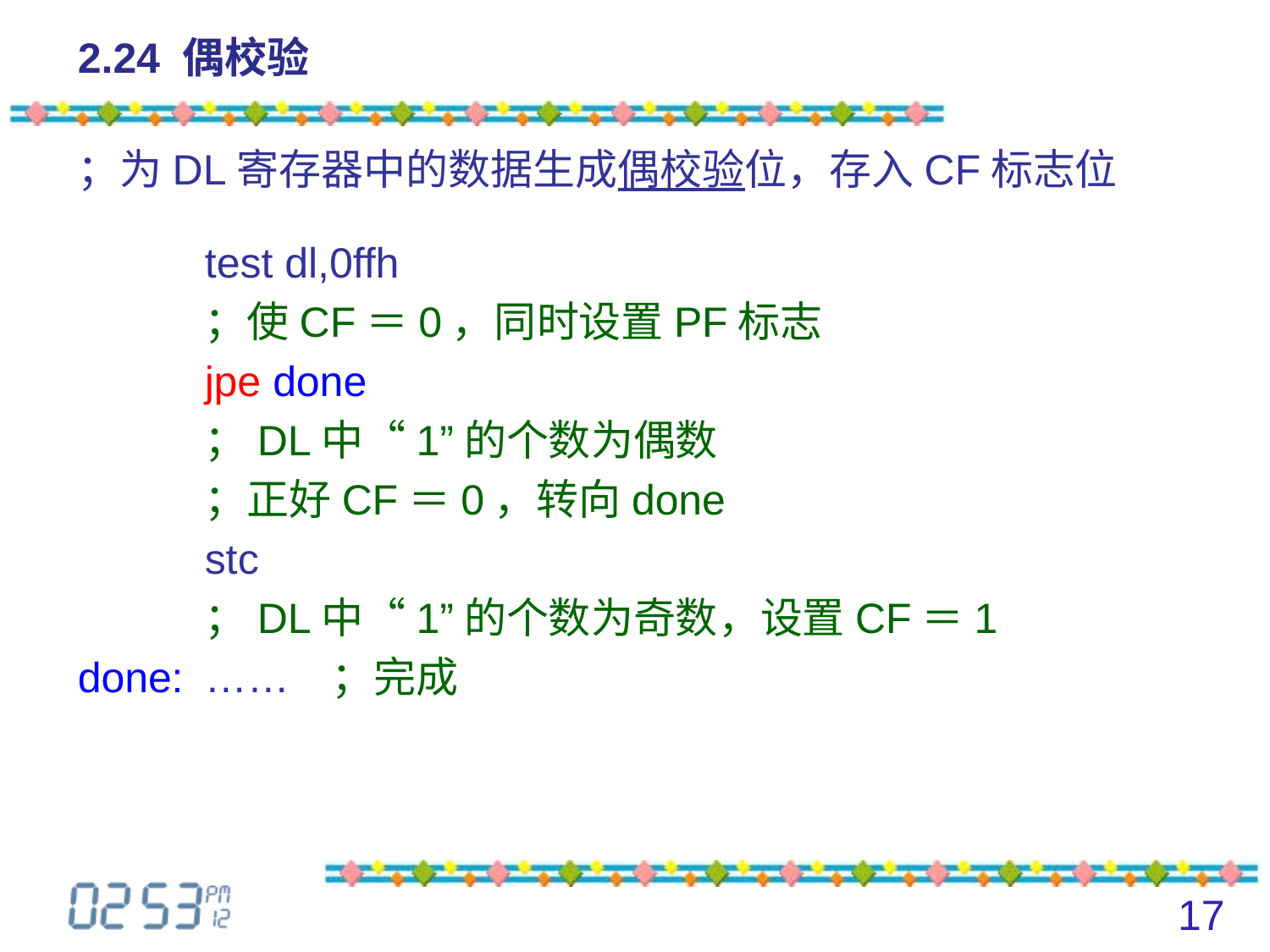

# 2.24 偶校验
；为DL寄存器中的数据生成偶校验位，存入CF标志位
	test dl,0ffh
	；使CF＝0，同时设置PF标志
	jpe done
	；DL中“1”的个数为偶数
	；正好CF＝0，转向done
	stc
	；DL中“1”的个数为奇数，设置CF＝1
done:	……	；完成